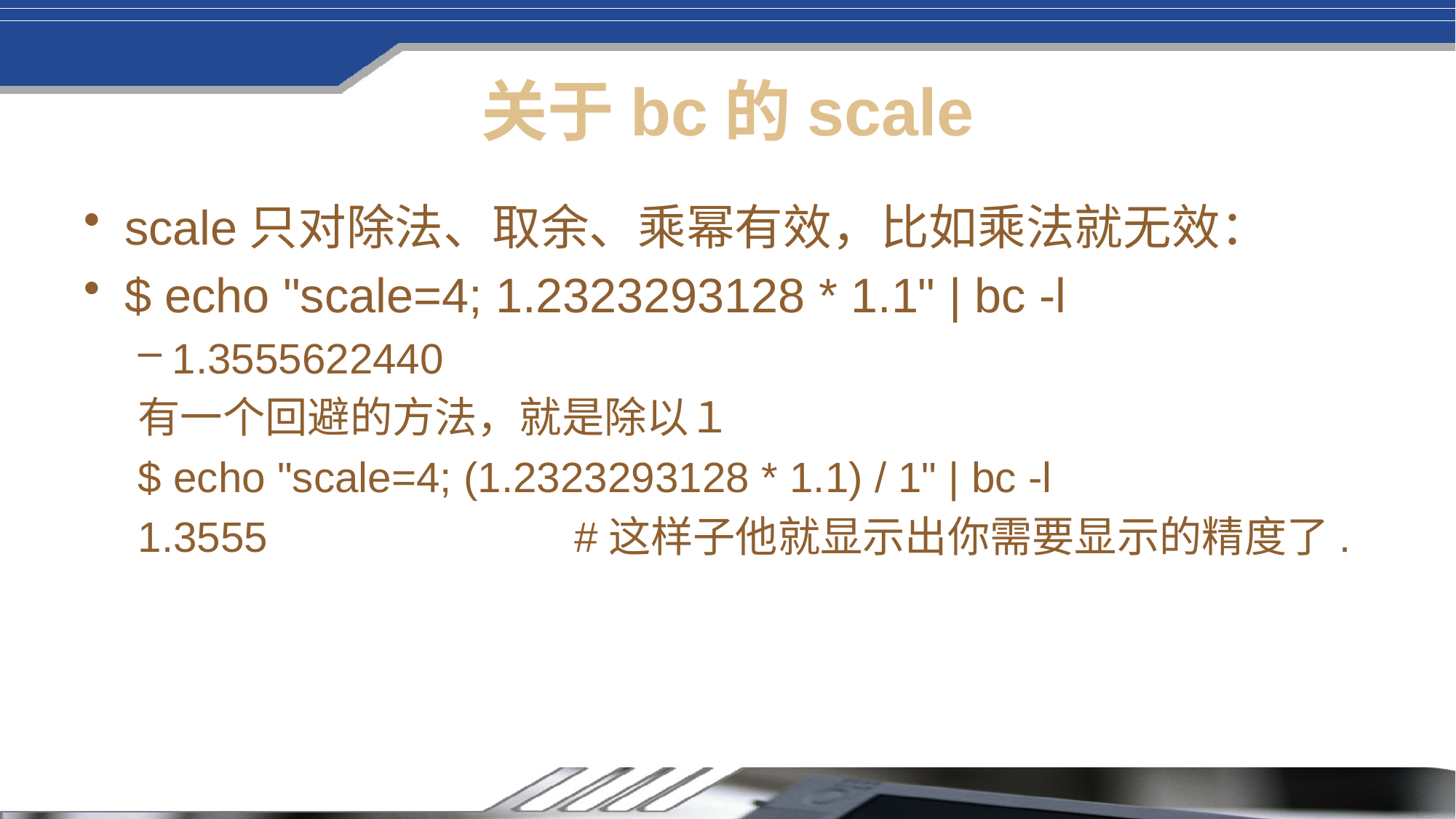

# 关于bc的scale
scale只对除法、取余、乘幂有效，比如乘法就无效：
$ echo "scale=4; 1.2323293128 * 1.1" | bc -l
1.3555622440
有一个回避的方法，就是除以１
$ echo "scale=4; (1.2323293128 * 1.1) / 1" | bc -l
1.3555			#这样子他就显示出你需要显示的精度了.